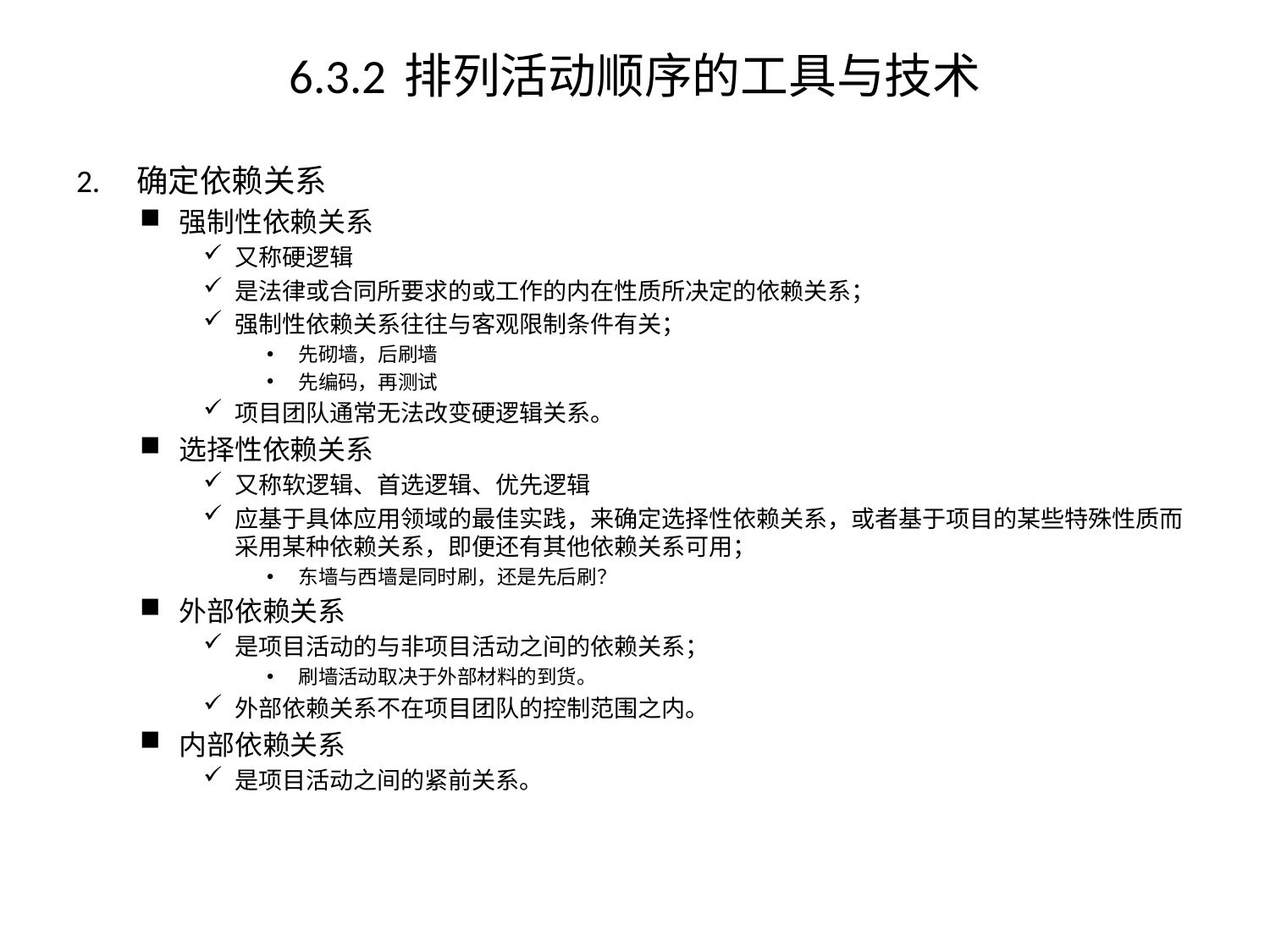

# 6.3.2 排列活动顺序的工具与技术
2.    确定依赖关系
强制性依赖关系
又称硬逻辑
是法律或合同所要求的或工作的内在性质所决定的依赖关系；
强制性依赖关系往往与客观限制条件有关；
先砌墙，后刷墙
先编码，再测试
项目团队通常无法改变硬逻辑关系。
选择性依赖关系
又称软逻辑、首选逻辑、优先逻辑
应基于具体应用领域的最佳实践，来确定选择性依赖关系，或者基于项目的某些特殊性质而采用某种依赖关系，即便还有其他依赖关系可用；
东墙与西墙是同时刷，还是先后刷？
外部依赖关系
是项目活动的与非项目活动之间的依赖关系；
刷墙活动取决于外部材料的到货。
外部依赖关系不在项目团队的控制范围之内。
内部依赖关系
是项目活动之间的紧前关系。